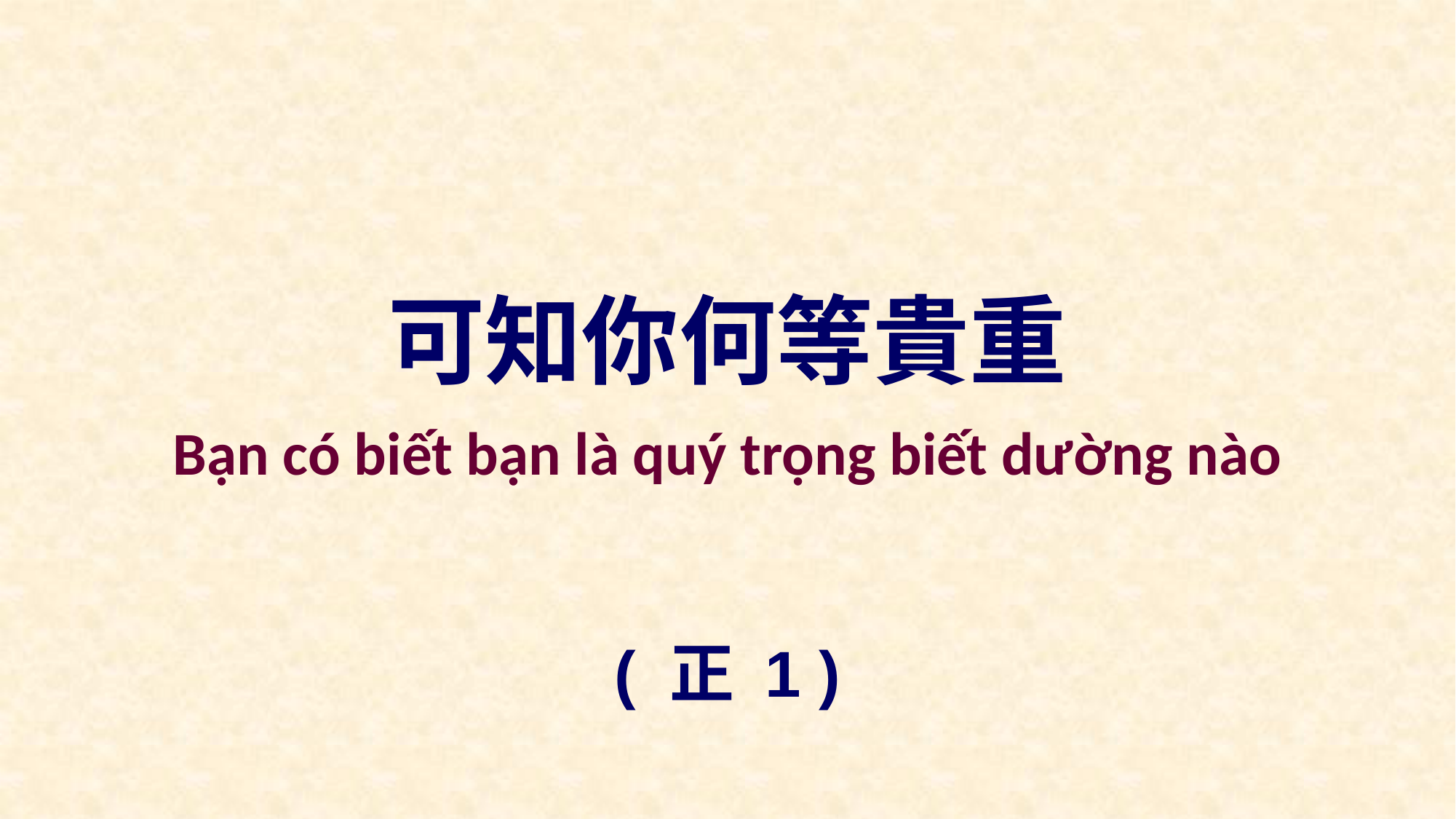

可知你何等貴重
Bạn có biết bạn là quý trọng biết dường nào
( 正 1 )